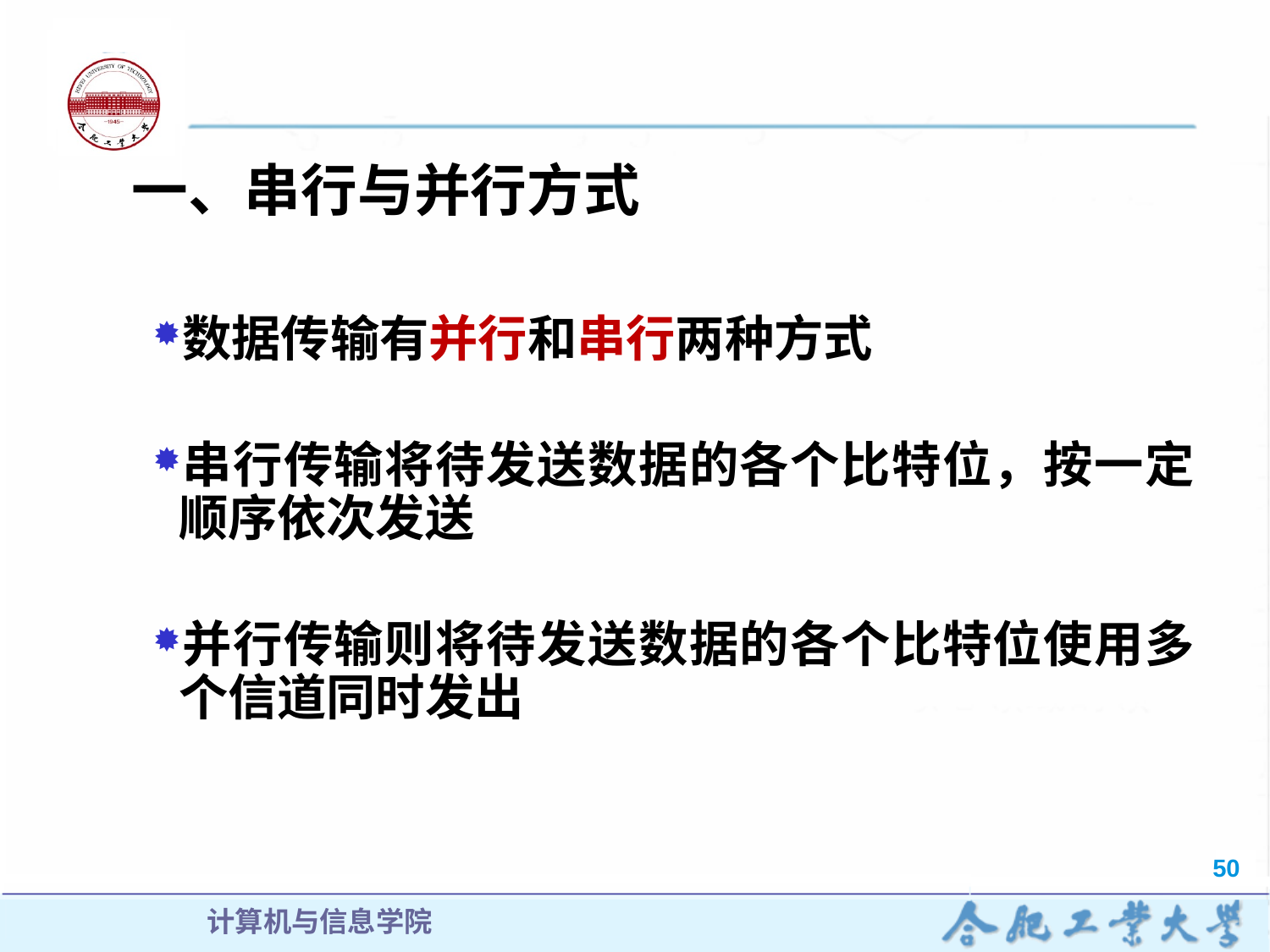

一、串行与并行方式
数据传输有并行和串行两种方式

串行传输将待发送数据的各个比特位，按一定顺序依次发送

并行传输则将待发送数据的各个比特位使用多个信道同时发出